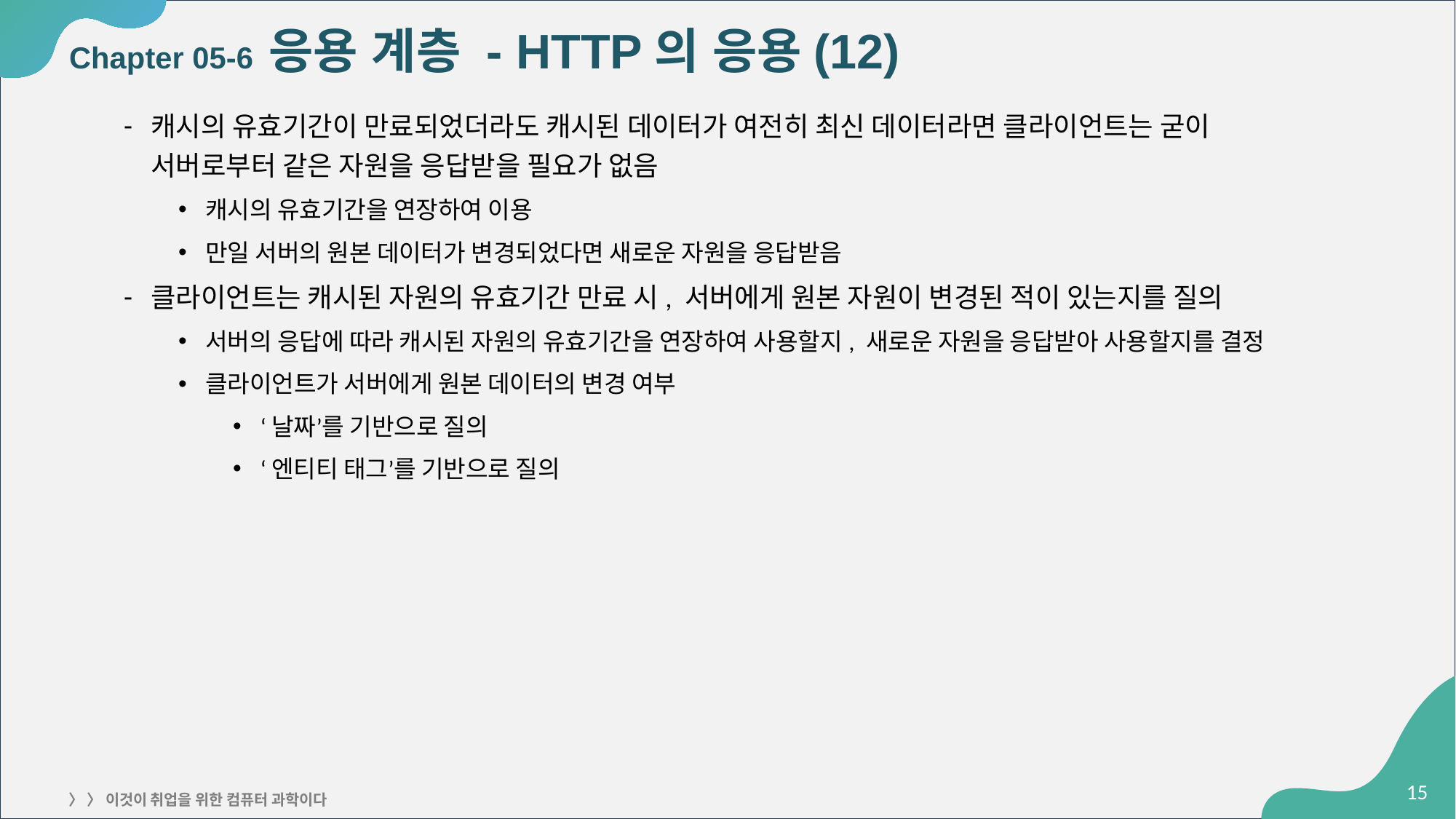

# Chapter 05-6 응용 계층 - HTTP의 응용(12)
캐시의 유효기간이 만료되었더라도 캐시된 데이터가 여전히 최신 데이터라면 클라이언트는 굳이
서버로부터 같은 자원을 응답받을 필요가 없음
캐시의 유효기간을 연장하여 이용
만일 서버의 원본 데이터가 변경되었다면 새로운 자원을 응답받음
클라이언트는 캐시된 자원의 유효기간 만료 시, 서버에게 원본 자원이 변경된 적이 있는지를 질의
서버의 응답에 따라 캐시된 자원의 유효기간을 연장하여 사용할지, 새로운 자원을 응답받아 사용할지를 결정
클라이언트가 서버에게 원본 데이터의 변경 여부
‘날짜’를 기반으로 질의
‘엔티티 태그’를 기반으로 질의
15
〉 〉 이것이 취업을 위한 컴퓨터 과학이다